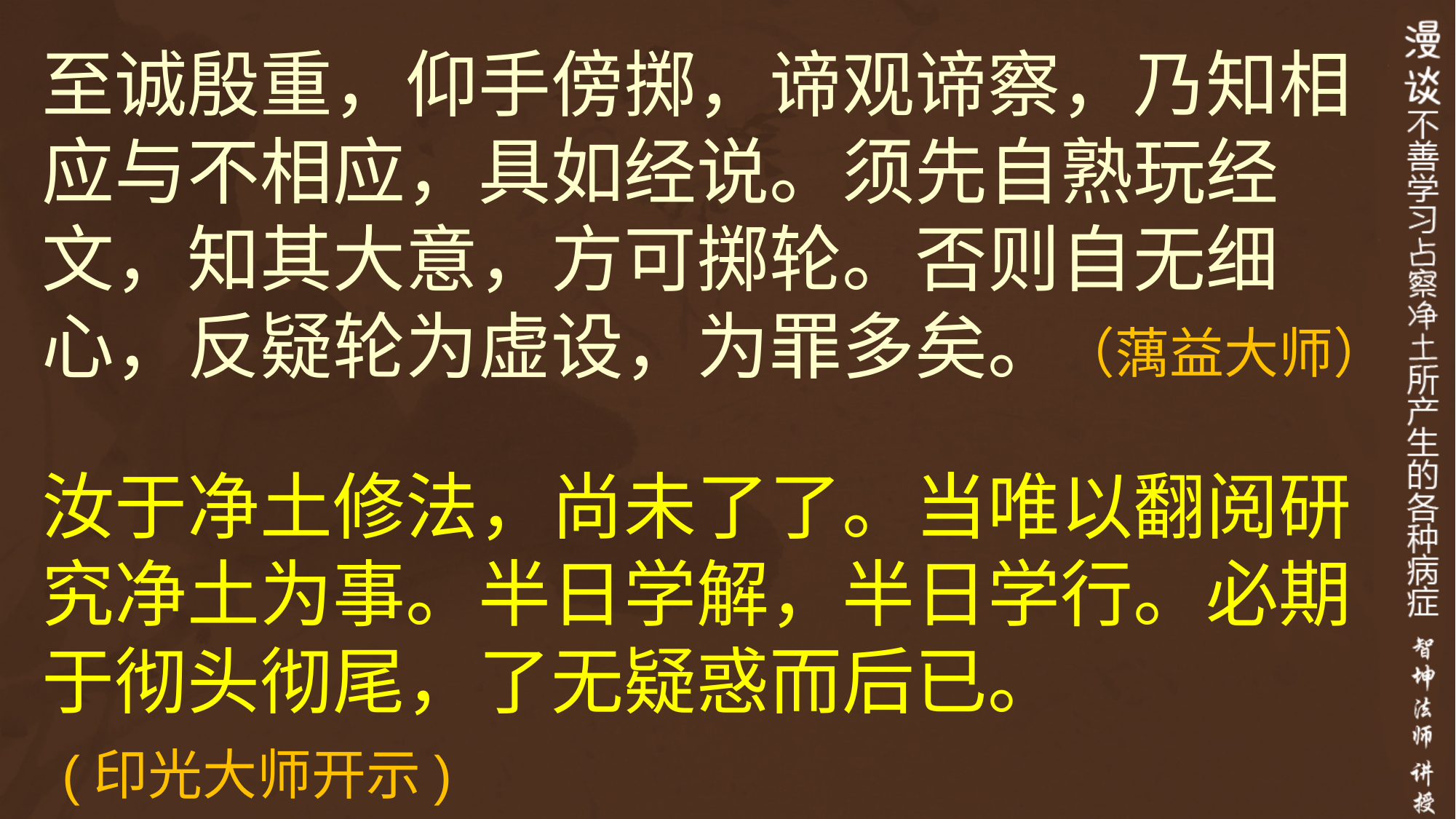

至诚殷重，仰手傍掷，谛观谛察，乃知相应与不相应，具如经说。须先自熟玩经文，知其大意，方可掷轮。否则自无细心，反疑轮为虚设，为罪多矣。（蕅益大师）

汝于净土修法，尚未了了。当唯以翻阅研究净土为事。半日学解，半日学行。必期于彻头彻尾，了无疑惑而后已。
 (印光大师开示)
#